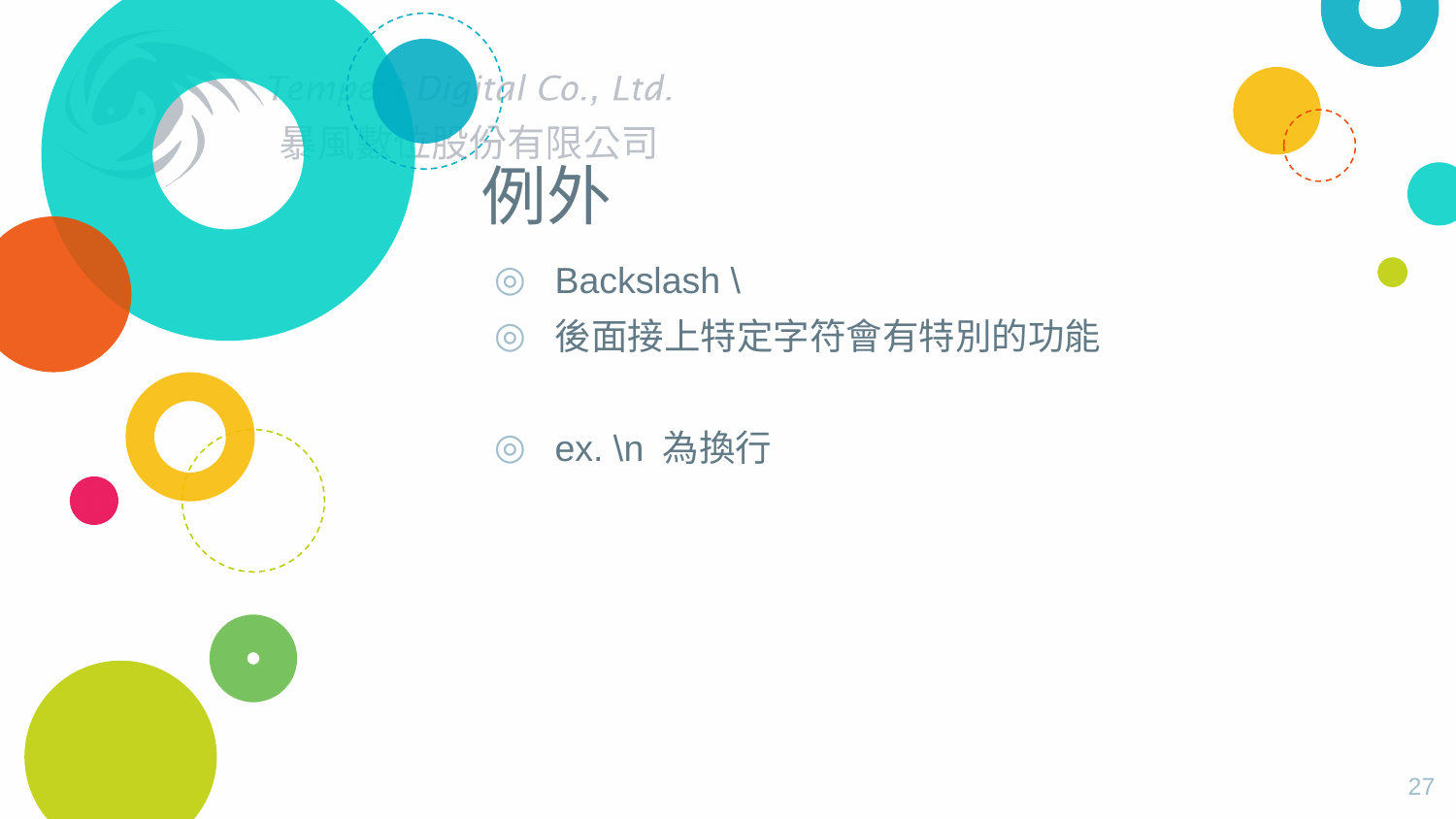

# 例外
Backslash \
後面接上特定字符會有特別的功能

ex. \n 為換行
27